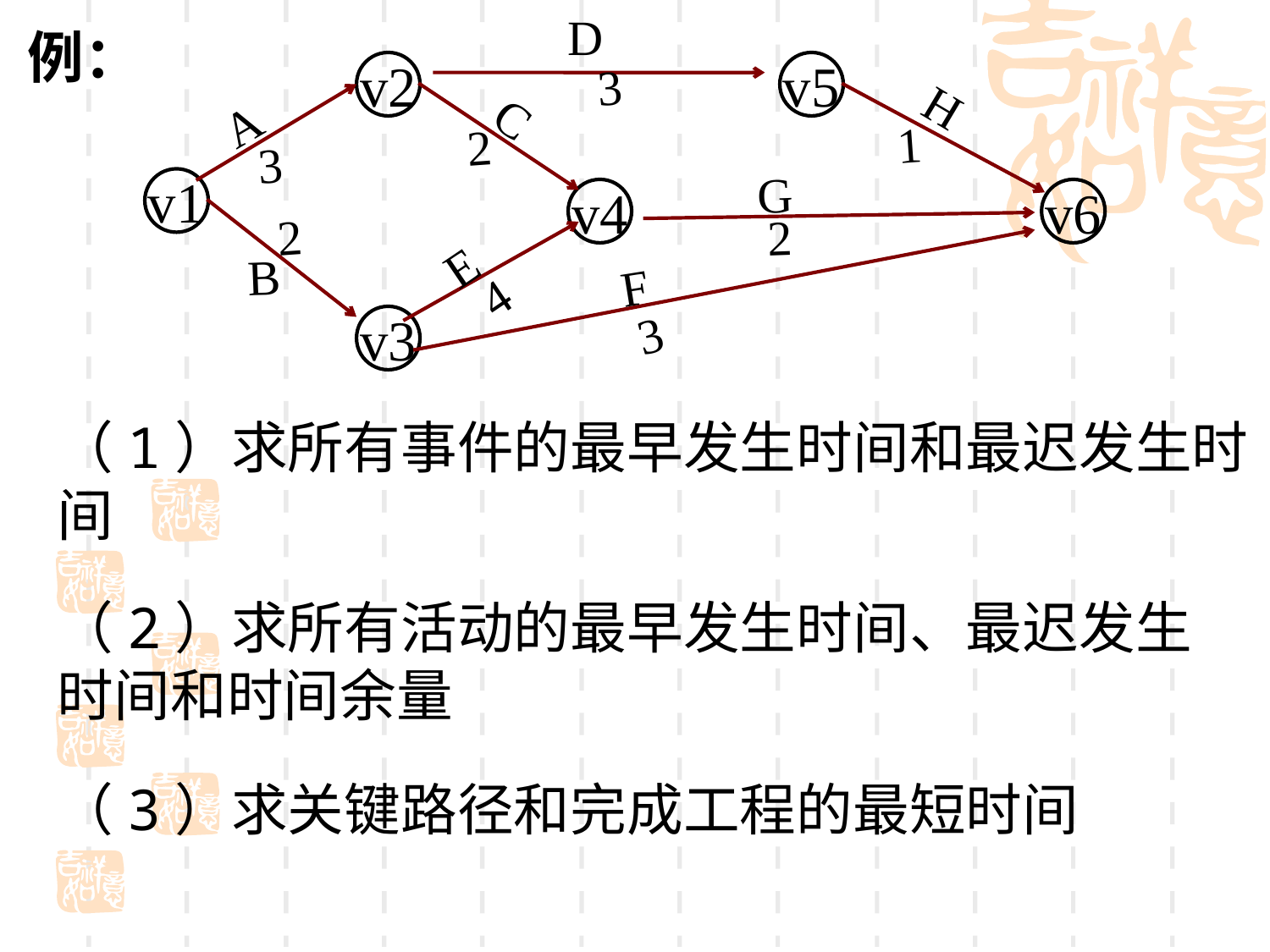

D
3
v2
v5
H

C

A
1
2
3
G
v1
v4
v6
2
2

E
B
F
4
3
v3
例：
（1）求所有事件的最早发生时间和最迟发生时间
（2）求所有活动的最早发生时间、最迟发生时间和时间余量
（3）求关键路径和完成工程的最短时间